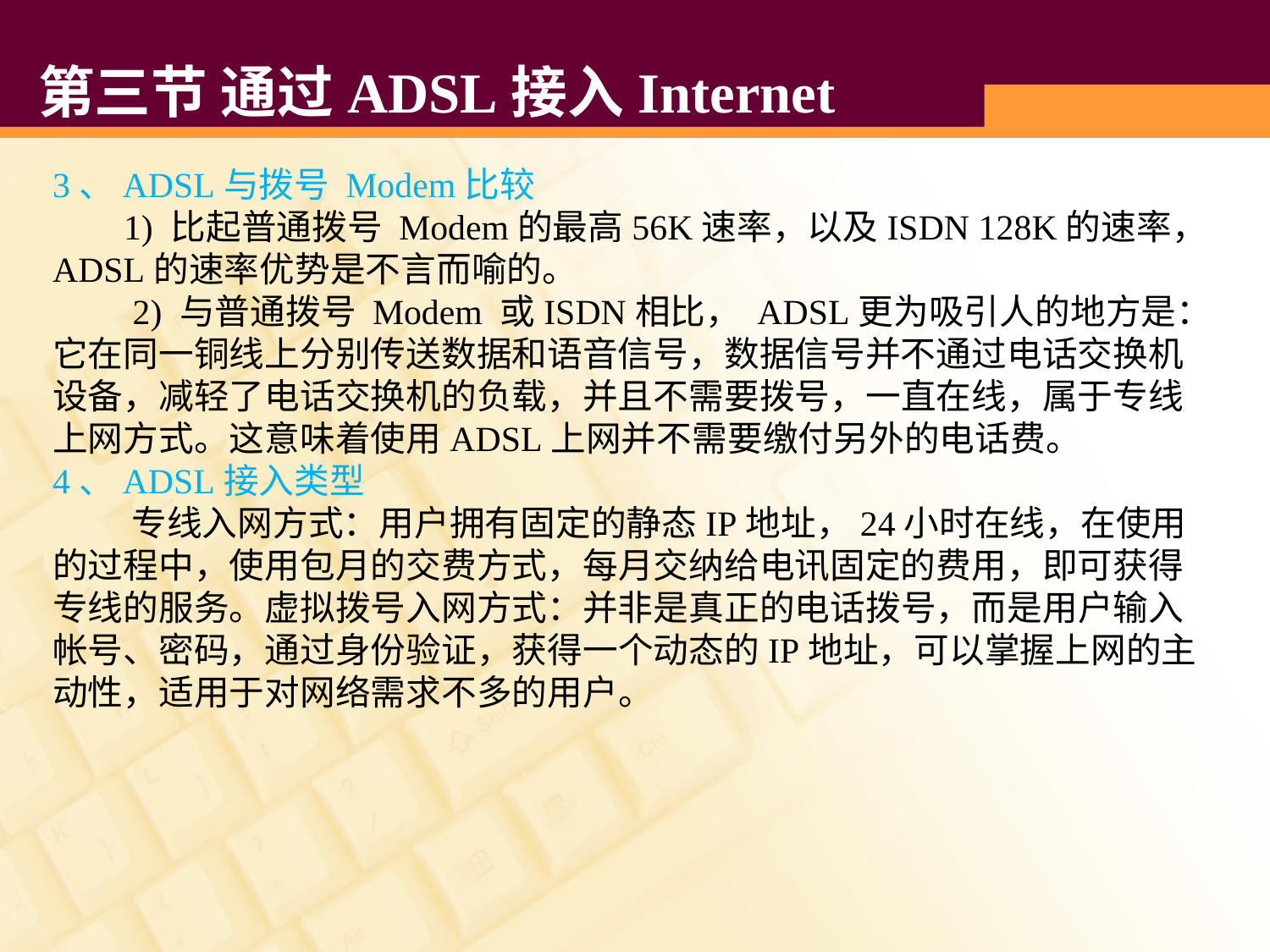

# 第三节 通过ADSL接入Internet
3、ADSL与拨号 Modem比较
        1) 比起普通拨号 Modem的最高56K速率，以及ISDN 128K的速率，ADSL的速率优势是不言而喻的。
         2) 与普通拨号 Modem 或ISDN相比， ADSL更为吸引人的地方是：它在同一铜线上分别传送数据和语音信号，数据信号并不通过电话交换机设备，减轻了电话交换机的负载，并且不需要拨号，一直在线，属于专线上网方式。这意味着使用ADSL上网并不需要缴付另外的电话费。
4、ADSL接入类型
         专线入网方式：用户拥有固定的静态IP地址，24小时在线，在使用的过程中，使用包月的交费方式，每月交纳给电讯固定的费用，即可获得专线的服务。虚拟拨号入网方式：并非是真正的电话拨号，而是用户输入帐号、密码，通过身份验证，获得一个动态的IP地址，可以掌握上网的主动性，适用于对网络需求不多的用户。